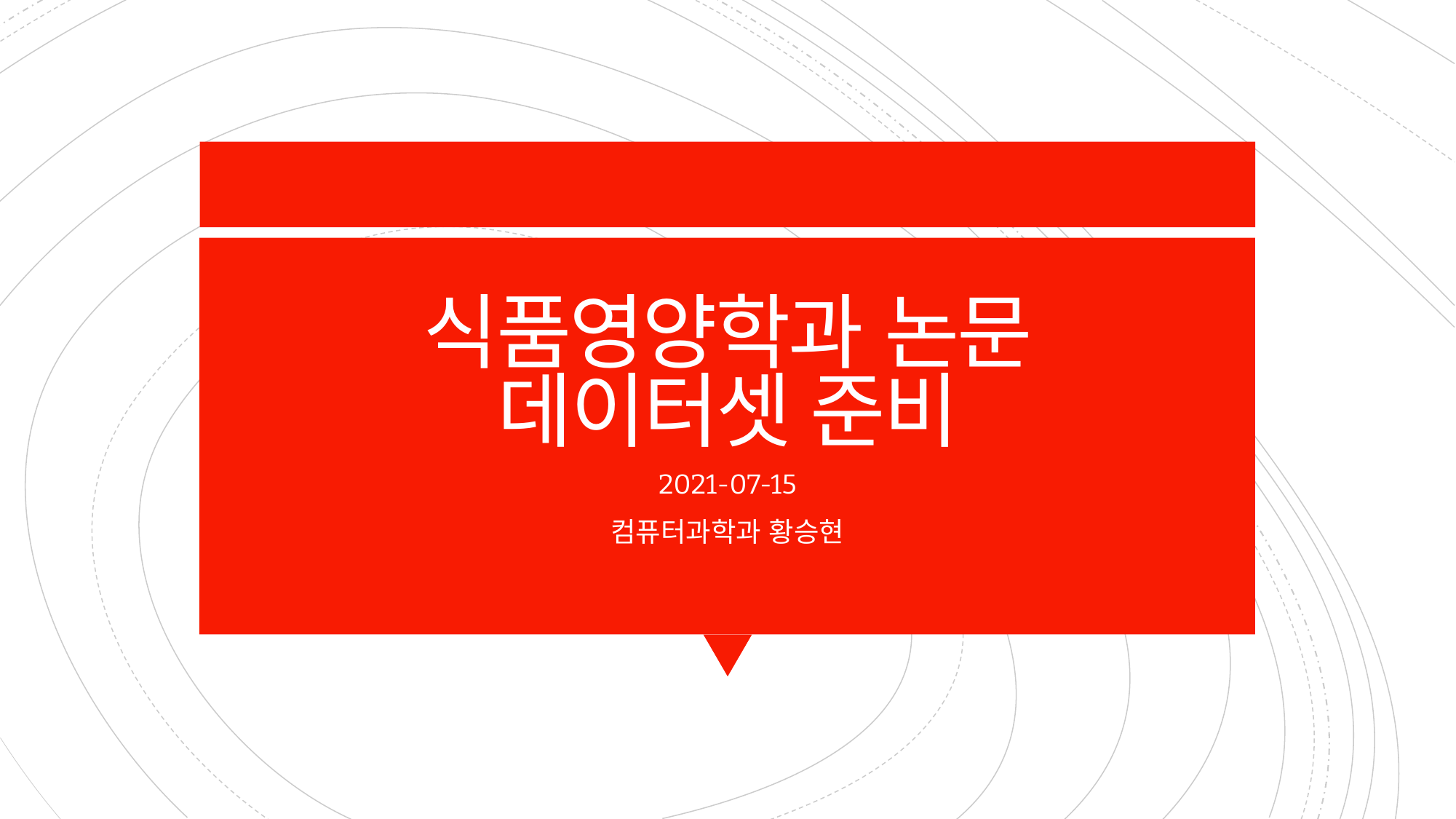

# 식품영양학과 논문 데이터셋 준비
2021-07-15
컴퓨터과학과 황승현